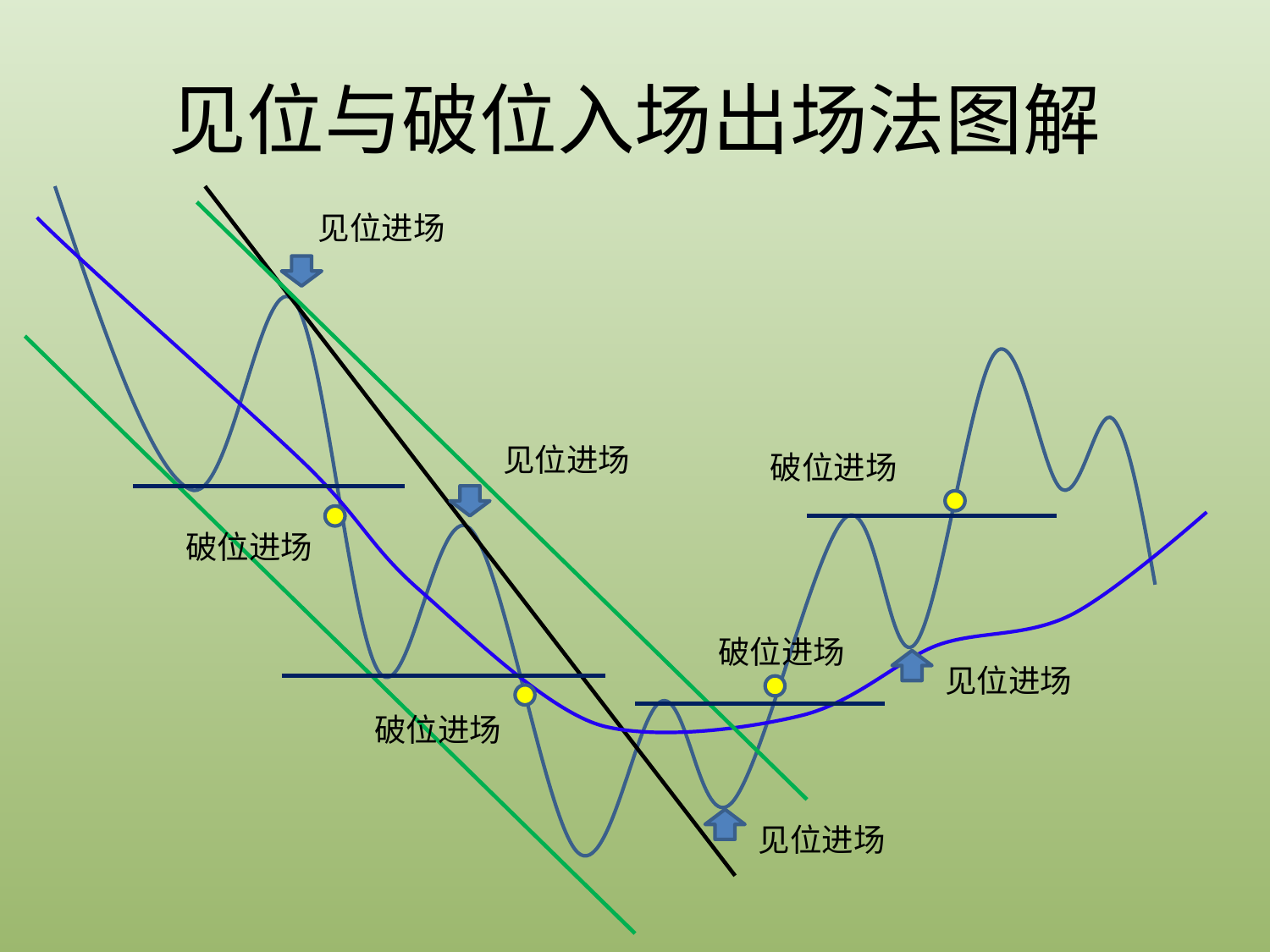

见位与破位入场出场法图解

见位进场

见位进场
破位进场

破位进场
破位进场

见位进场

破位进场

见位进场